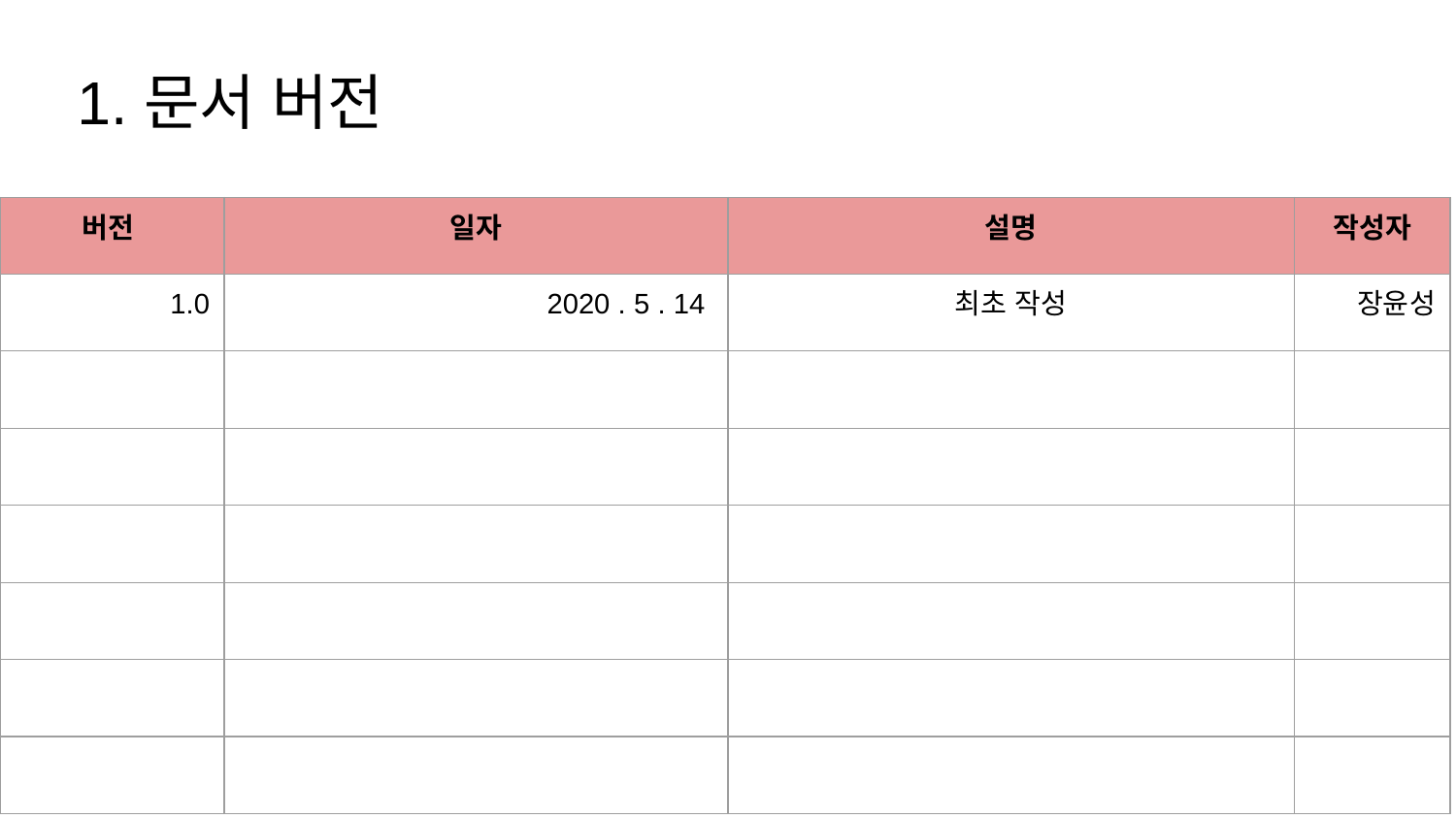

문서 버전
| 버전 | 일자 | 설명 | 작성자 |
| --- | --- | --- | --- |
| 1.0 | 2020 . 5 . 14 | 최초 작성 | 장윤성 |
|  |  |  |  |
|  |  |  |  |
|  |  |  |  |
|  |  |  |  |
|  |  |  |  |
|  |  |  |  |